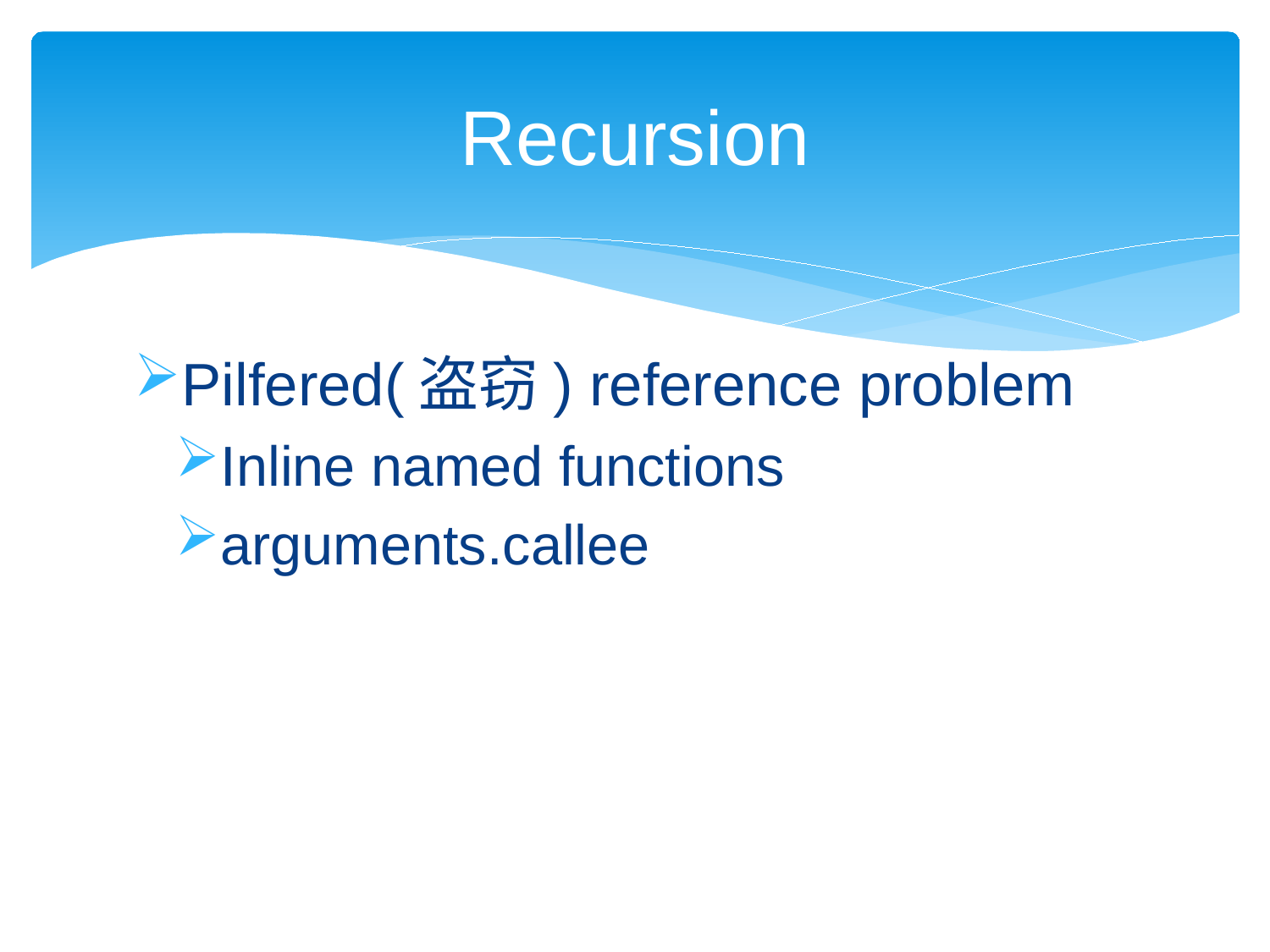

# Recursion

Pilfered(盗窃) reference problem
Inline named functions
arguments.callee